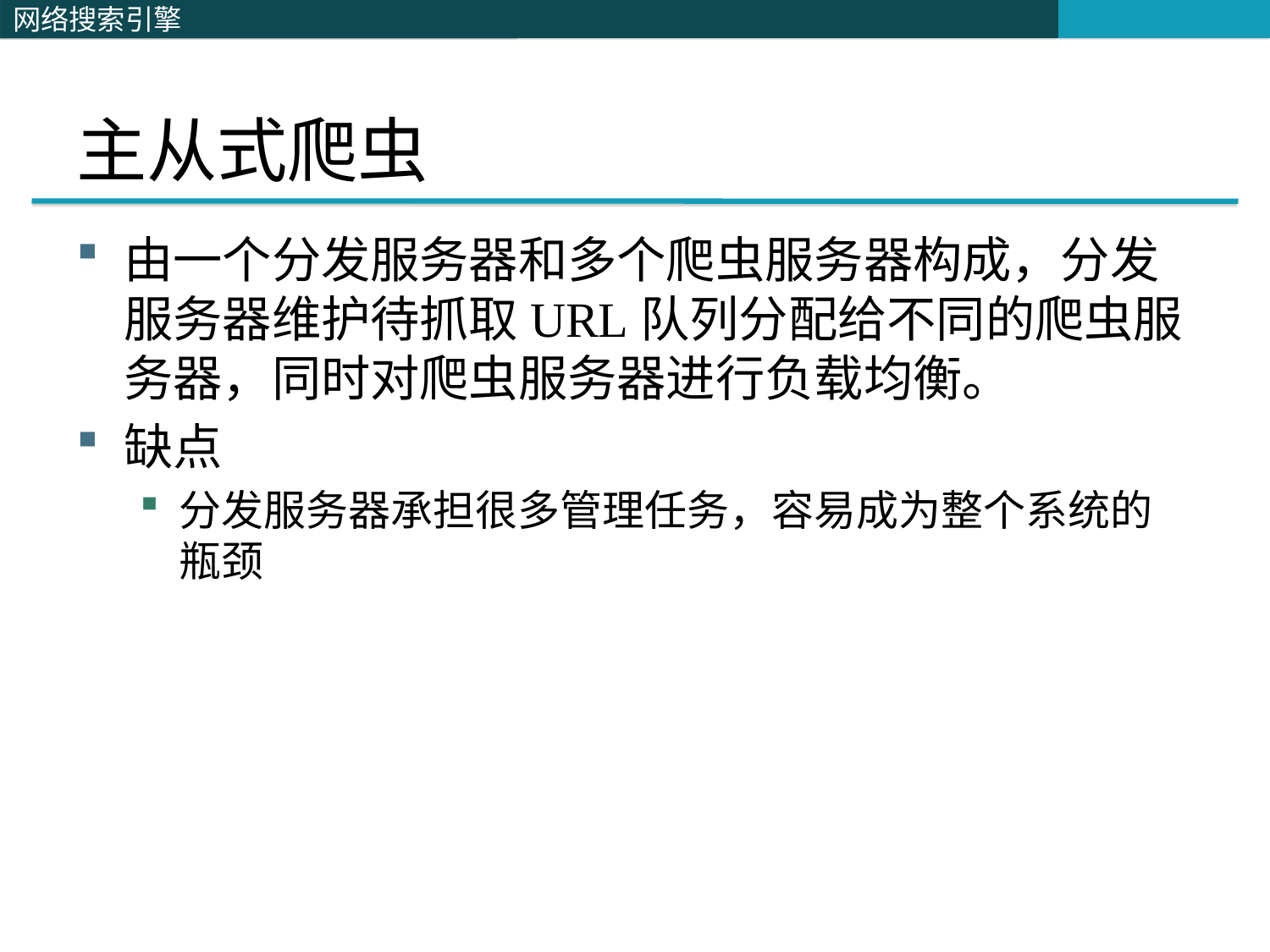

# 主从式爬虫
由一个分发服务器和多个爬虫服务器构成，分发服务器维护待抓取URL队列分配给不同的爬虫服务器，同时对爬虫服务器进行负载均衡。
缺点
分发服务器承担很多管理任务，容易成为整个系统的瓶颈

57